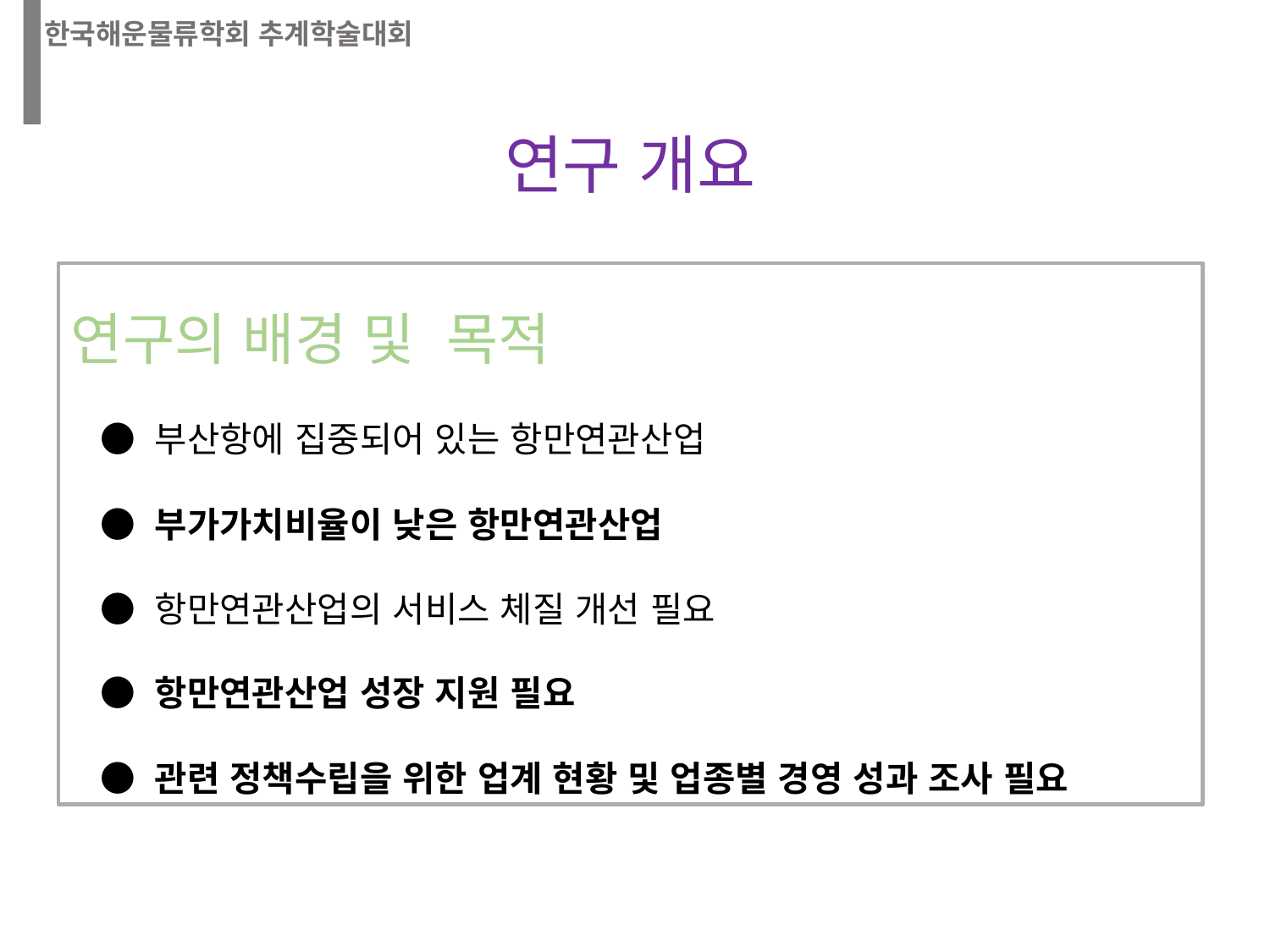

한국해운물류학회 추계학술대회
연구 개요
연구의 배경 및  목적

   ● 부산항에 집중되어 있는 항만연관산업
   ● 부가가치비율이 낮은 항만연관산업
   ● 항만연관산업의 서비스 체질 개선 필요
   ● 항만연관산업 성장 지원 필요
   ● 관련 정책수립을 위한 업계 현황 및 업종별 경영 성과 조사 필요